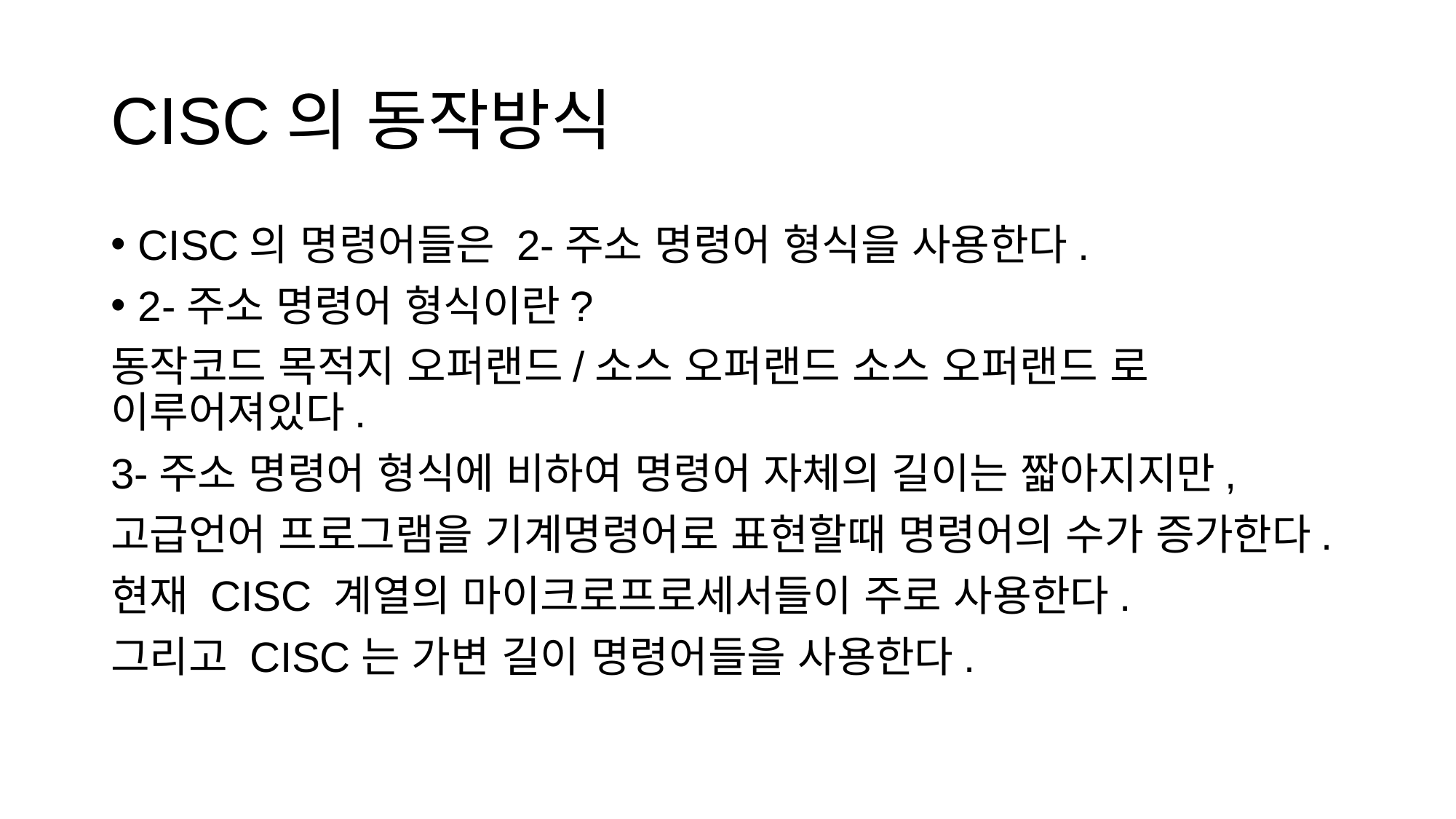

# CISC의 동작방식
CISC의 명령어들은 2-주소 명령어 형식을 사용한다.
2-주소 명령어 형식이란?
동작코드 목적지 오퍼랜드/소스 오퍼랜드 소스 오퍼랜드 로 이루어져있다.
3-주소 명령어 형식에 비하여 명령어 자체의 길이는 짧아지지만,
고급언어 프로그램을 기계명령어로 표현할때 명령어의 수가 증가한다.
현재 CISC 계열의 마이크로프로세서들이 주로 사용한다.
그리고 CISC는 가변 길이 명령어들을 사용한다.